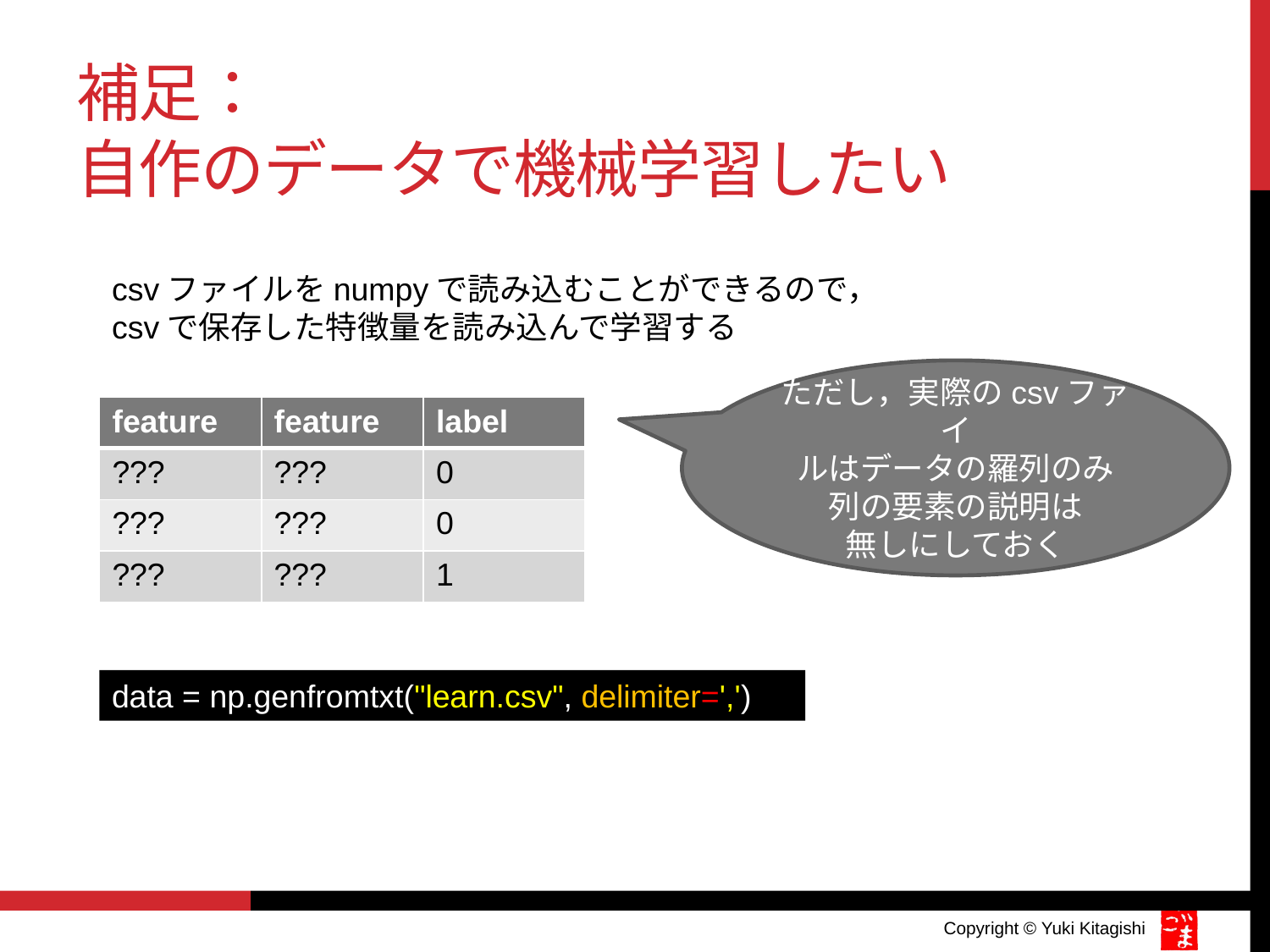

# 補足： 自作のデータで機械学習したい
csvファイルをnumpyで読み込むことができるので，
csvで保存した特徴量を読み込んで学習する
ただし，実際のcsvファイ
ルはデータの羅列のみ
列の要素の説明は
無しにしておく
| feature | feature | label |
| --- | --- | --- |
| ??? | ??? | 0 |
| ??? | ??? | 0 |
| ??? | ??? | 1 |
data = np.genfromtxt("learn.csv", delimiter=',')
Copyright © Yuki Kitagishi